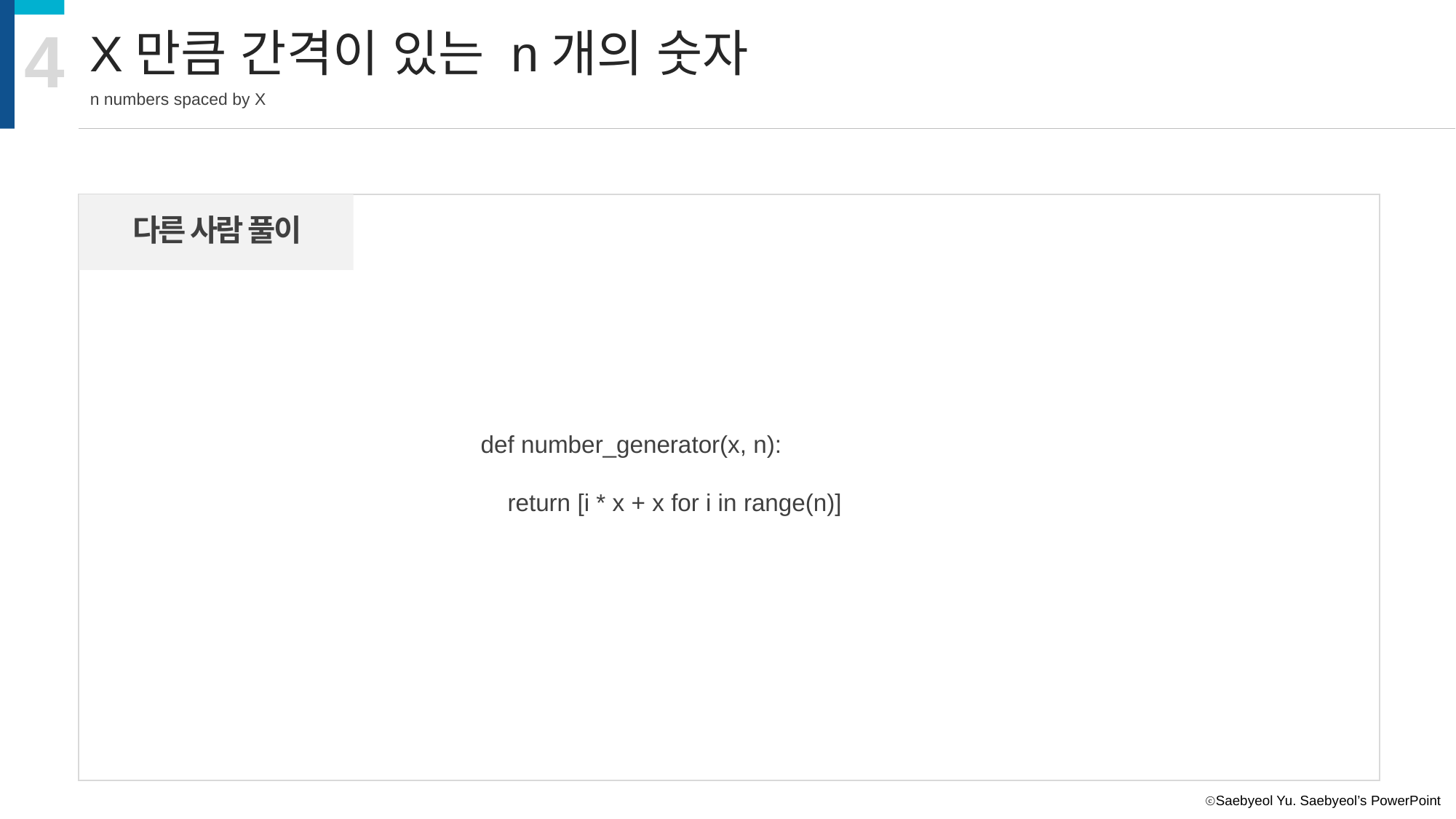

4
X만큼 간격이 있는 n개의 숫자
n numbers spaced by X

다른 사람 풀이
def number_generator(x, n):

    return [i * x + x for i in range(n)]